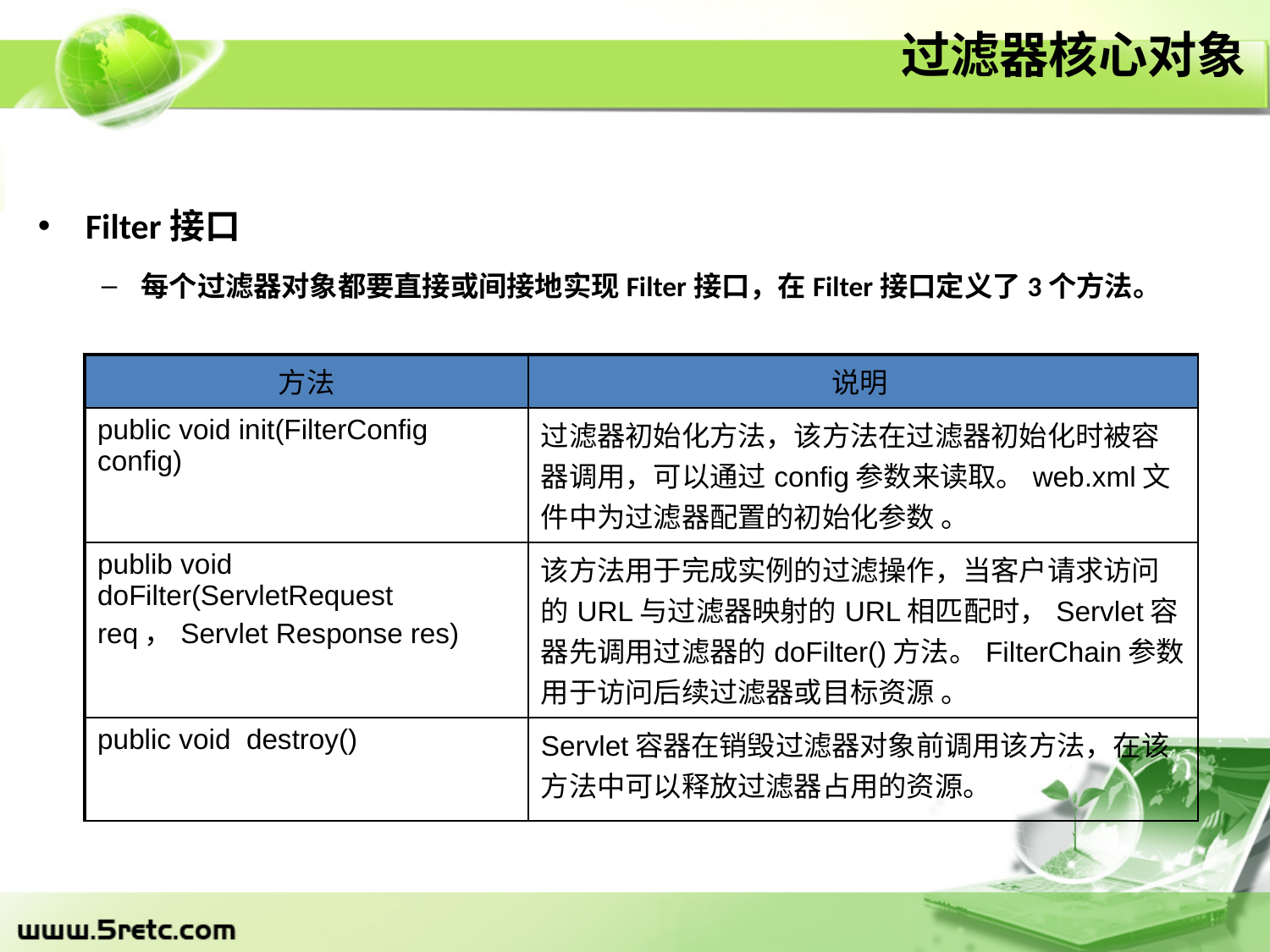

过滤器核心对象
Filter接口
每个过滤器对象都要直接或间接地实现Filter接口，在Filter接口定义了3个方法。
| 方法 | 说明 |
| --- | --- |
| public void init(FilterConfig config) | 过滤器初始化方法，该方法在过滤器初始化时被容器调用，可以通过config参数来读取。web.xml文件中为过滤器配置的初始化参数 。 |
| publib void doFilter(ServletRequest req，Servlet Response res) | 该方法用于完成实例的过滤操作，当客户请求访问的URL与过滤器映射的URL相匹配时，Servlet容器先调用过滤器的doFilter()方法。FilterChain参数用于访问后续过滤器或目标资源 。 |
| public void destroy() | Servlet容器在销毁过滤器对象前调用该方法，在该方法中可以释放过滤器占用的资源。 |